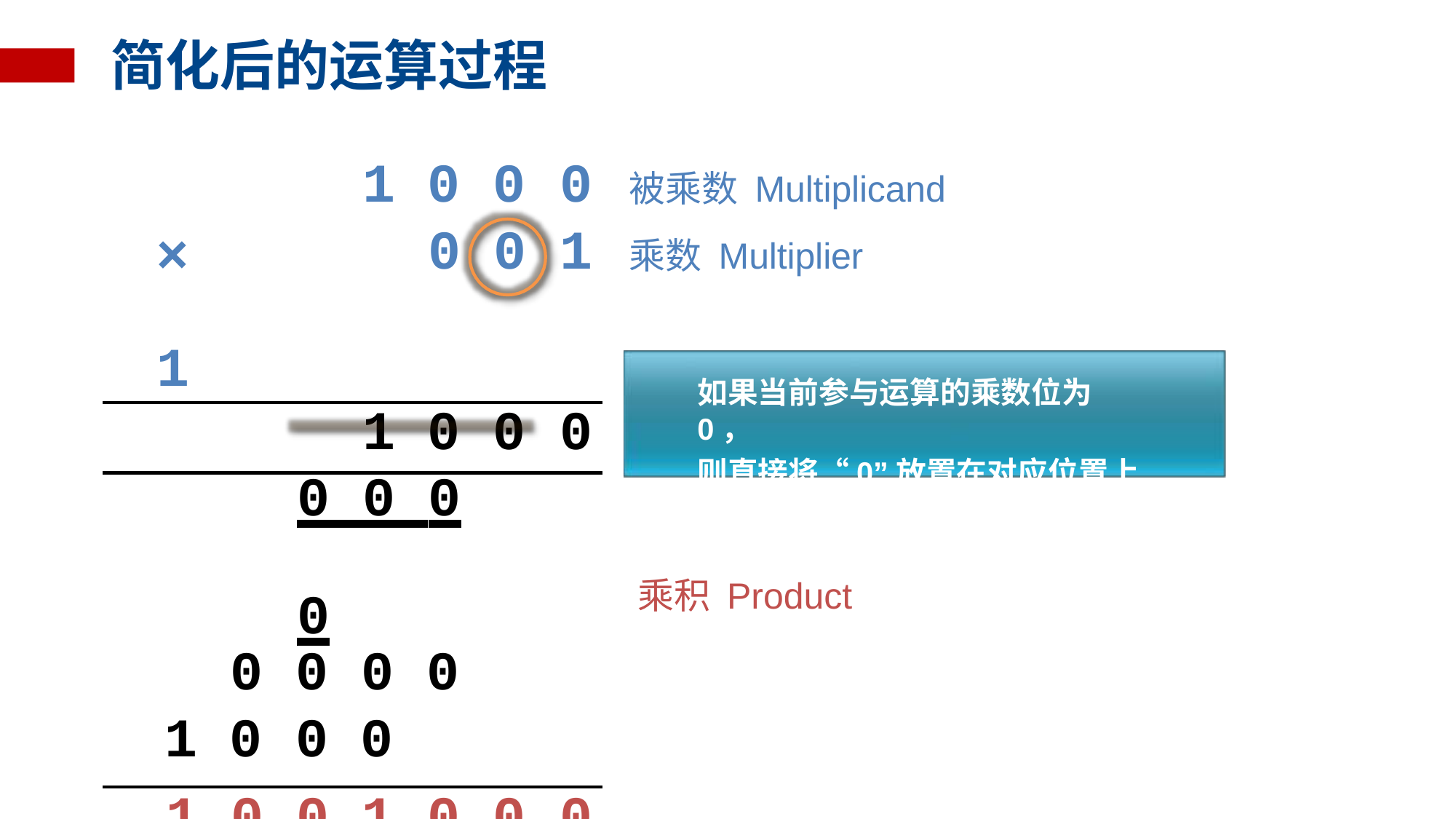

# 简化后的运算过程
| 1 |  |  |  | 0 | 0 | 0 |
| --- | --- | --- | --- | --- | --- | --- |
| × 1 |  |  |  | 0 | 0 | 1 |
| 1 |  |  |  | 0 | 0 | 0 |
| 0 0 0 0 |  |  |  |  |  |  |
|  | 0 | 0 | 0 | 0 |  |  |
| 1 | 0 | 0 | 0 |  |  |  |
| 1 | 0 | 0 | 1 | 0 | 0 | 0 |
被乘数 Multiplicand
乘数 Multiplier

如果当前参与运算的乘数位为0，
则直接将“0”放置在对应位置上

乘积 Product